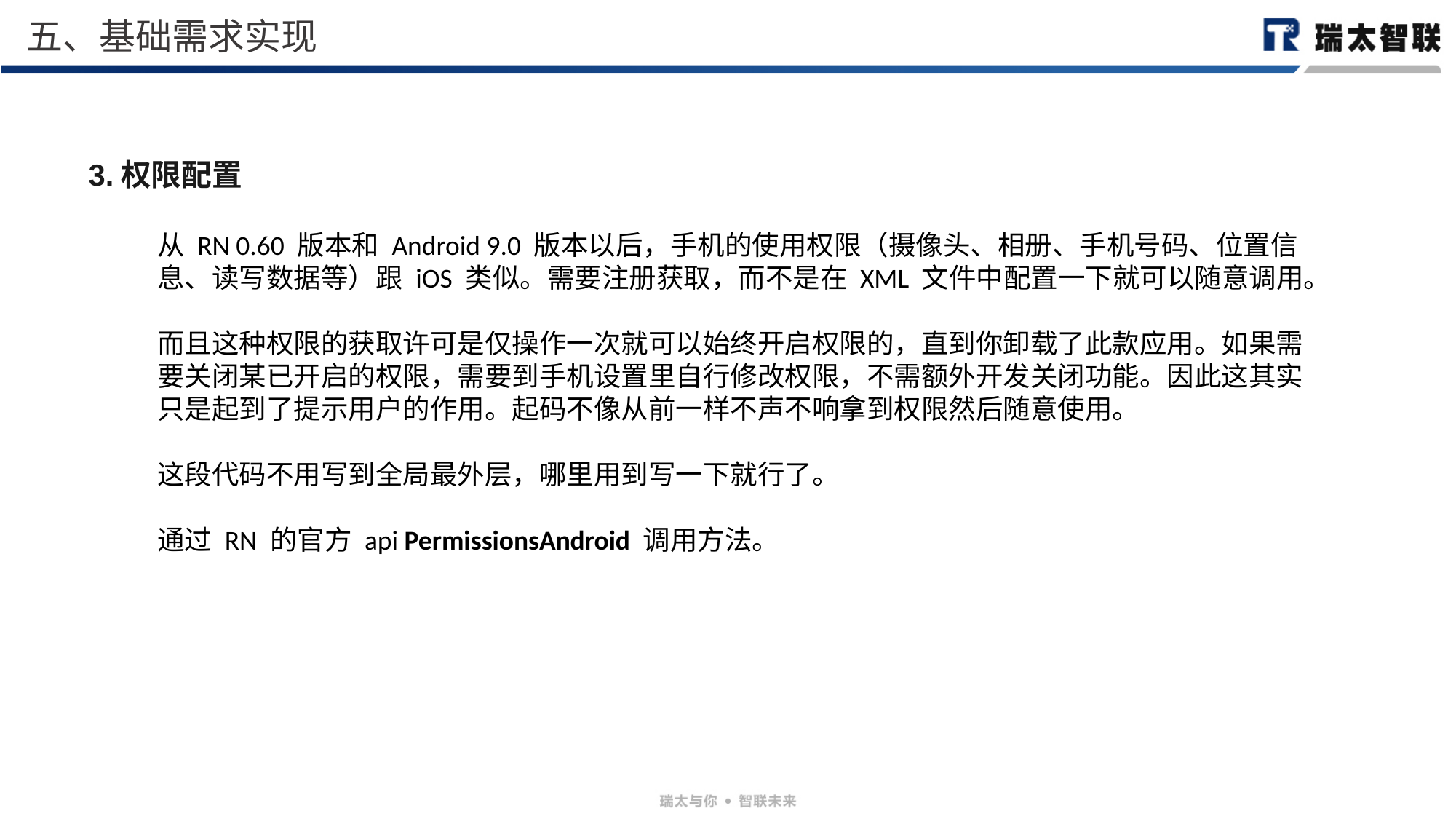

五、基础需求实现
3.权限配置
从 RN 0.60 版本和 Android 9.0 版本以后，手机的使用权限（摄像头、相册、手机号码、位置信息、读写数据等）跟 iOS 类似。需要注册获取，而不是在 XML 文件中配置一下就可以随意调用。

而且这种权限的获取许可是仅操作一次就可以始终开启权限的，直到你卸载了此款应用。如果需要关闭某已开启的权限，需要到手机设置里自行修改权限，不需额外开发关闭功能。因此这其实只是起到了提示用户的作用。起码不像从前一样不声不响拿到权限然后随意使用。

这段代码不用写到全局最外层，哪里用到写一下就行了。

通过 RN 的官方 api PermissionsAndroid 调用方法。